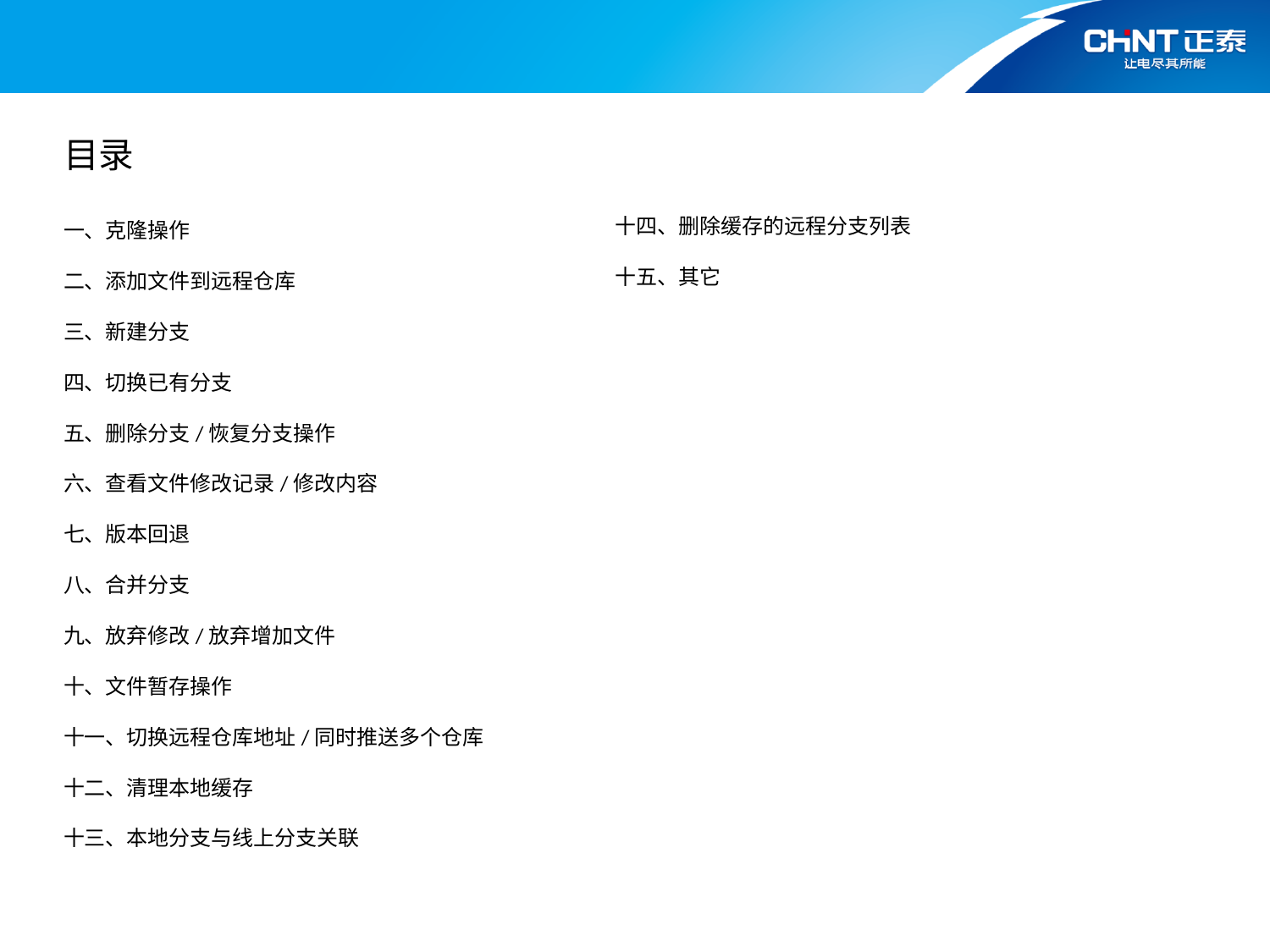

目录

一、克隆操作

二、添加文件到远程仓库

三、新建分支

四、切换已有分支

五、删除分支/恢复分支操作

六、查看文件修改记录/修改内容

七、版本回退

八、合并分支

九、放弃修改/放弃增加文件

十、文件暂存操作

十一、切换远程仓库地址/同时推送多个仓库

十二、清理本地缓存

十三、本地分支与线上分支关联

敏捷开发流程Overview

十四、删除缓存的远程分支列表

十五、其它